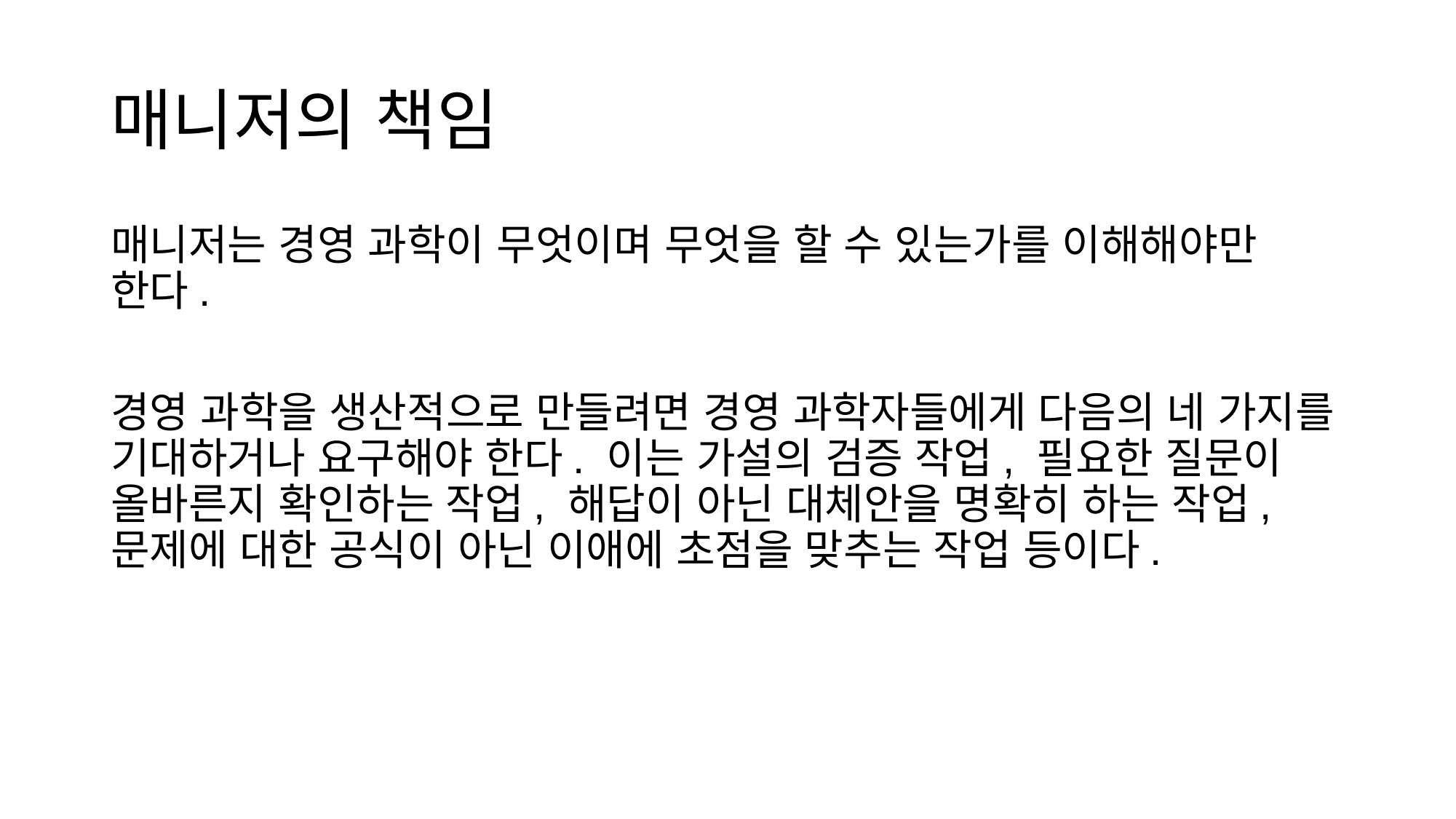

# 매니저의 책임
매니저는 경영 과학이 무엇이며 무엇을 할 수 있는가를 이해해야만 한다.

경영 과학을 생산적으로 만들려면 경영 과학자들에게 다음의 네 가지를 기대하거나 요구해야 한다. 이는 가설의 검증 작업, 필요한 질문이 올바른지 확인하는 작업, 해답이 아닌 대체안을 명확히 하는 작업, 문제에 대한 공식이 아닌 이애에 초점을 맞추는 작업 등이다.